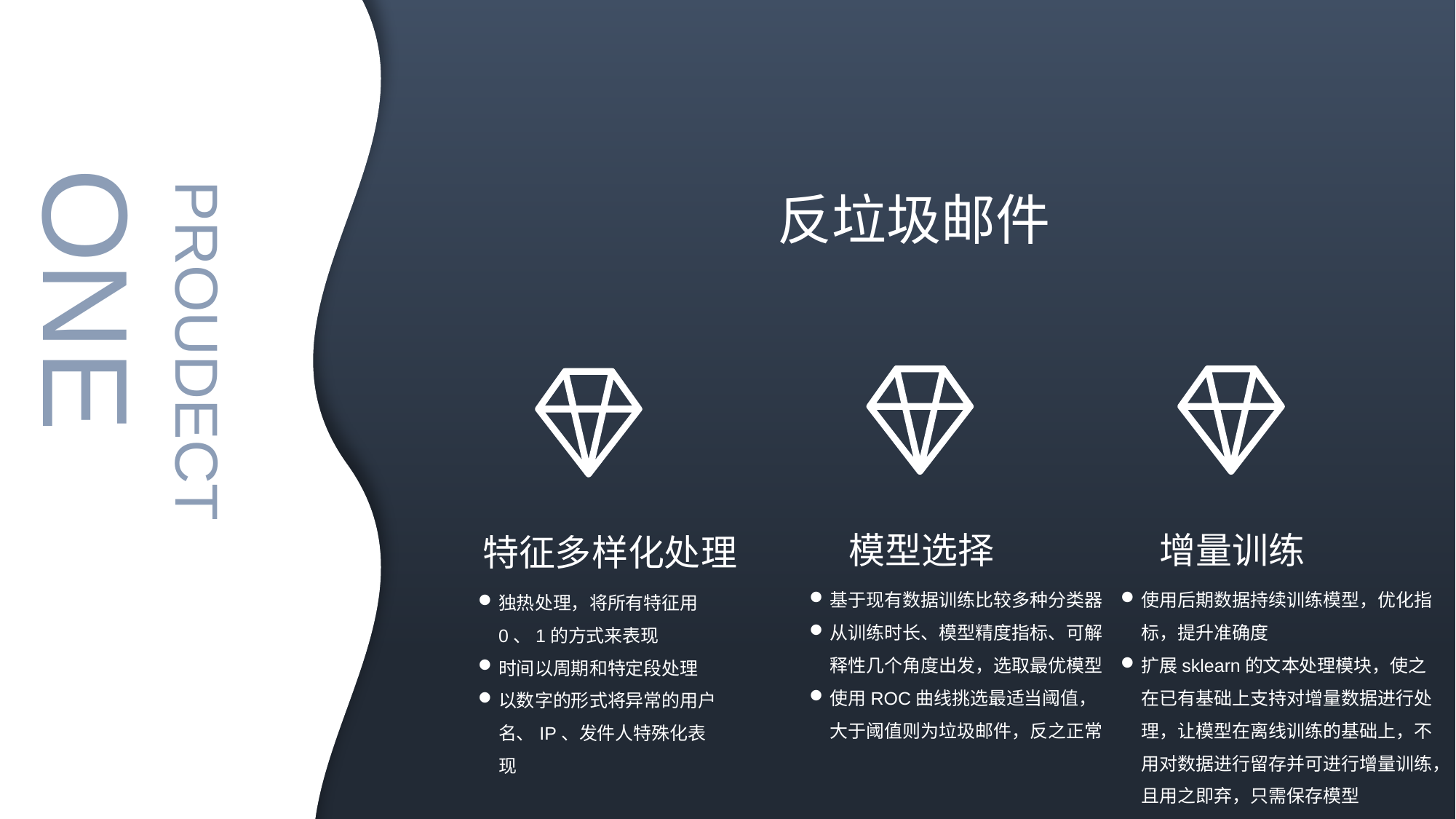

反垃圾邮件
ONE
PROUDECT

模型选择
增量训练
特征多样化处理
基于现有数据训练比较多种分类器
从训练时长、模型精度指标、可解释性几个角度出发，选取最优模型
使用ROC曲线挑选最适当阈值，大于阈值则为垃圾邮件，反之正常
使用后期数据持续训练模型，优化指标，提升准确度
扩展sklearn的文本处理模块，使之在已有基础上支持对增量数据进行处理，让模型在离线训练的基础上，不用对数据进行留存并可进行增量训练，且用之即弃，只需保存模型
独热处理，将所有特征用0、1的方式来表现
时间以周期和特定段处理
以数字的形式将异常的用户名、IP、发件人特殊化表现